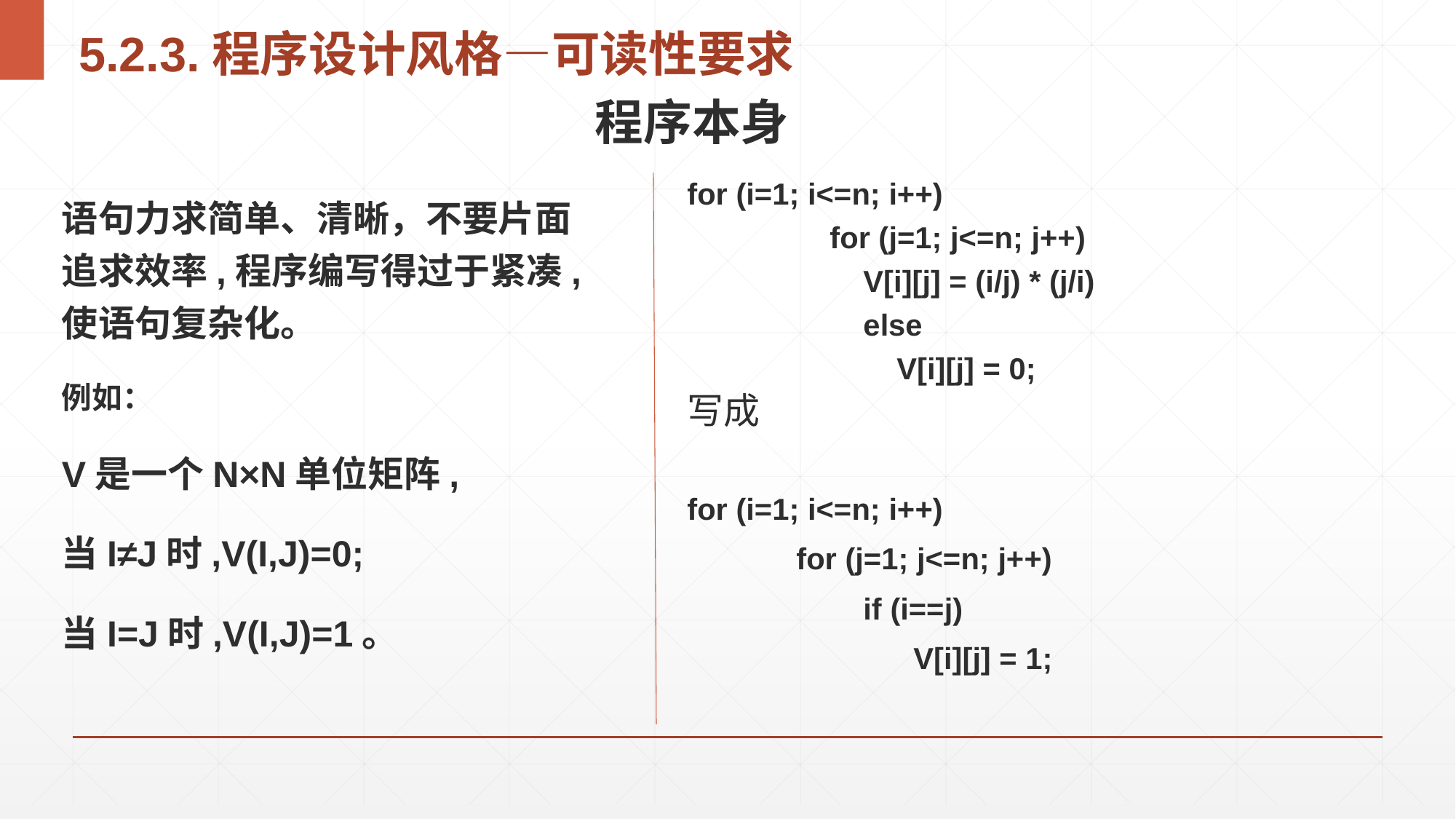

# 5.2.3.程序设计风格—可读性要求
程序本身
for (i=1; i<=n; i++)
  	    for (j=1; j<=n; j++)
    	        V[i][j] = (i/j) * (j/i)
	        else
	            V[i][j] = 0;
写成

for (i=1; i<=n; i++)
  	for (j=1; j<=n; j++)
	        if (i==j)
	              V[i][j] = 1;
语句力求简单、清晰，不要片面追求效率,程序编写得过于紧凑,使语句复杂化。
例如：
V是一个N×N单位矩阵,
当I≠J时,V(I,J)=0;
当I=J时,V(I,J)=1。